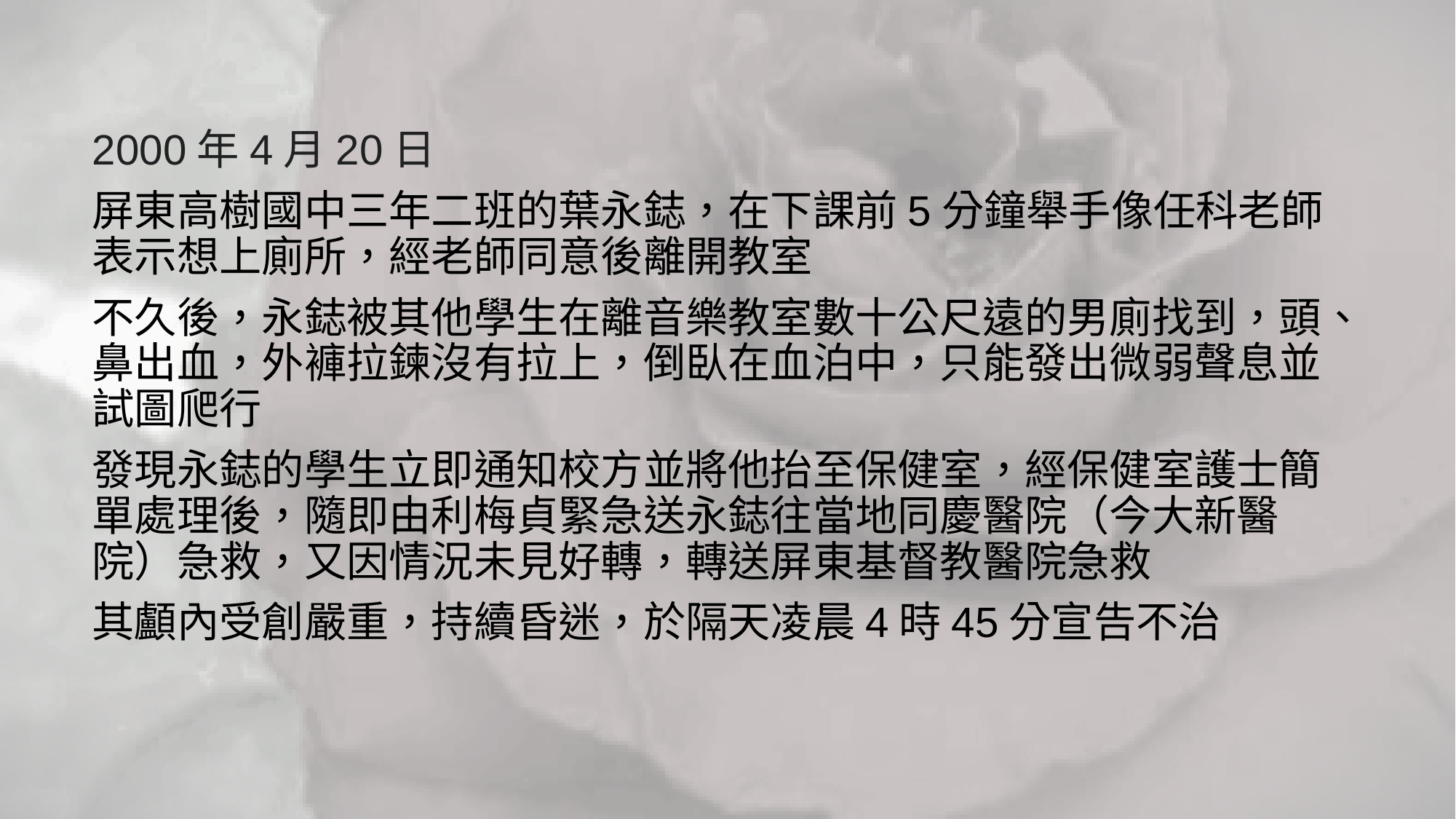

2000年4月20日
屏東高樹國中三年二班的葉永鋕，在下課前5分鐘舉手像任科老師表示想上廁所，經老師同意後離開教室
不久後，永鋕被其他學生在離音樂教室數十公尺遠的男廁找到，頭、鼻出血，外褲拉鍊沒有拉上，倒臥在血泊中，只能發出微弱聲息並試圖爬行
發現永鋕的學生立即通知校方並將他抬至保健室，經保健室護士簡單處理後，隨即由利梅貞緊急送永鋕往當地同慶醫院（今大新醫院）急救，又因情況未見好轉，轉送屏東基督教醫院急救
其顱內受創嚴重，持續昏迷，於隔天凌晨4時45分宣告不治